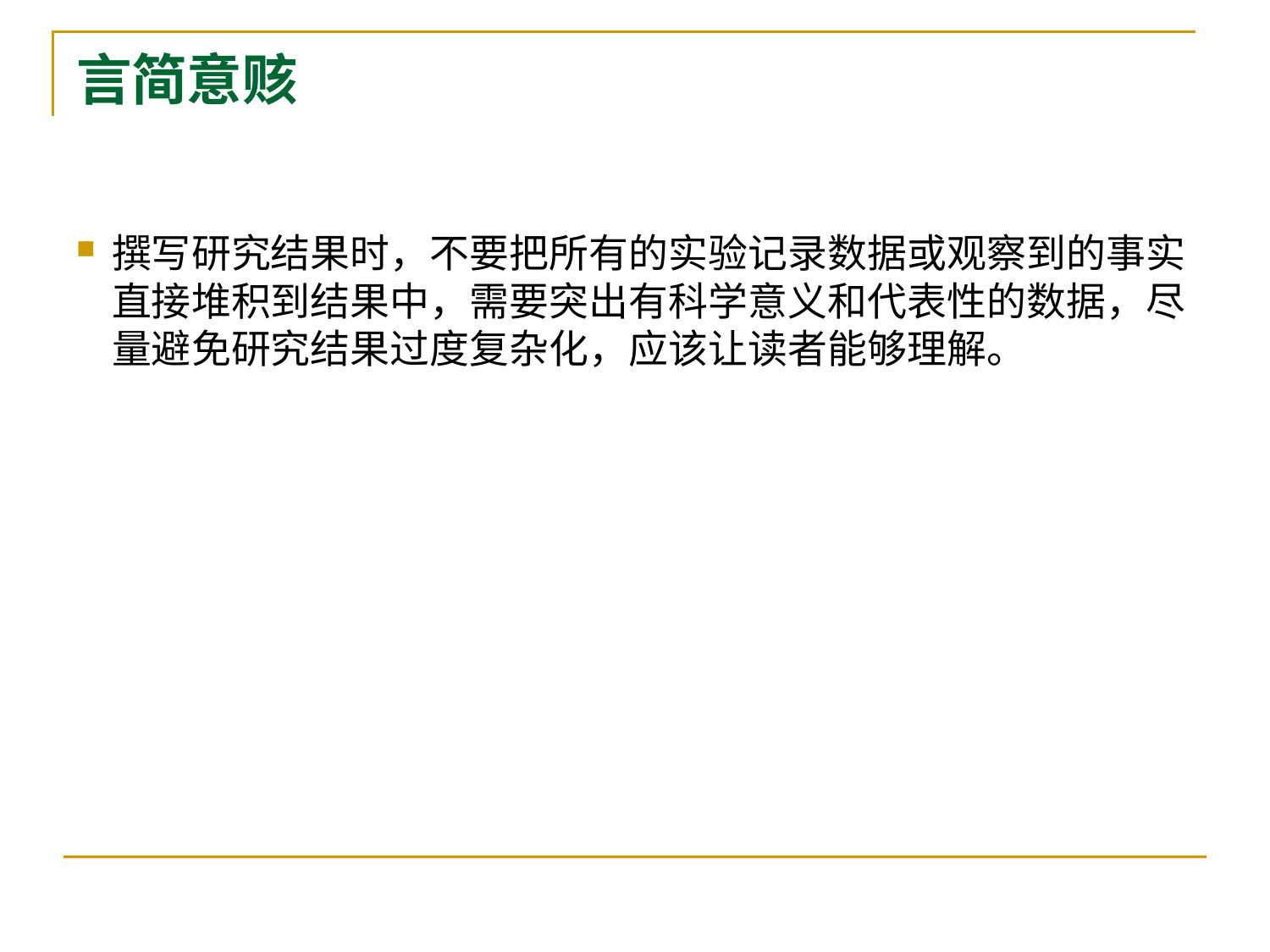

# 言简意赅
撰写研究结果时，不要把所有的实验记录数据或观察到的事实直接堆积到结果中，需要突出有科学意义和代表性的数据，尽量避免研究结果过度复杂化，应该让读者能够理解。